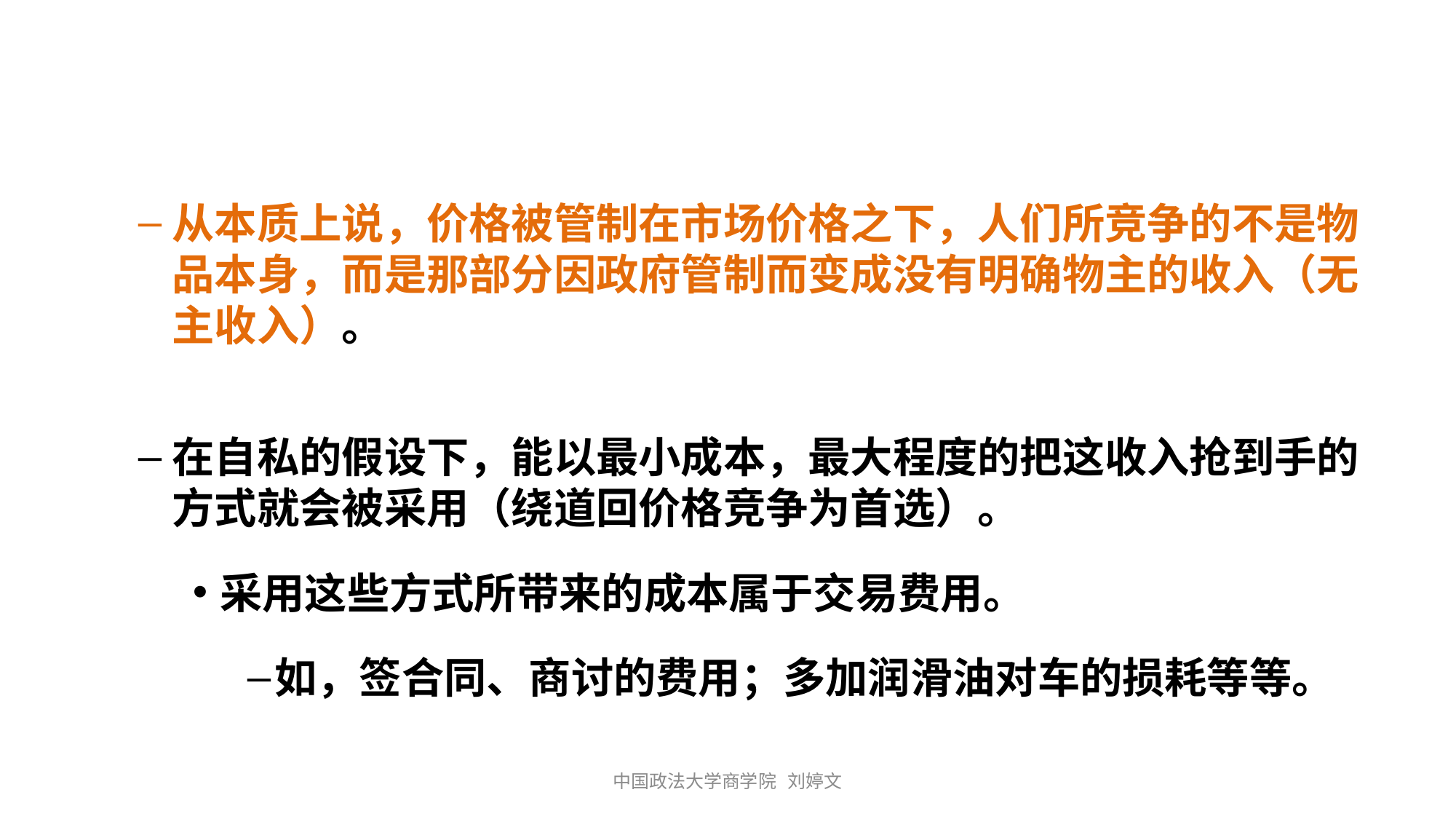

#
从本质上说，价格被管制在市场价格之下，人们所竞争的不是物品本身，而是那部分因政府管制而变成没有明确物主的收入（无主收入）。

在自私的假设下，能以最小成本，最大程度的把这收入抢到手的方式就会被采用（绕道回价格竞争为首选）。
采用这些方式所带来的成本属于交易费用。
如，签合同、商讨的费用；多加润滑油对车的损耗等等。

中国政法大学商学院  刘婷文